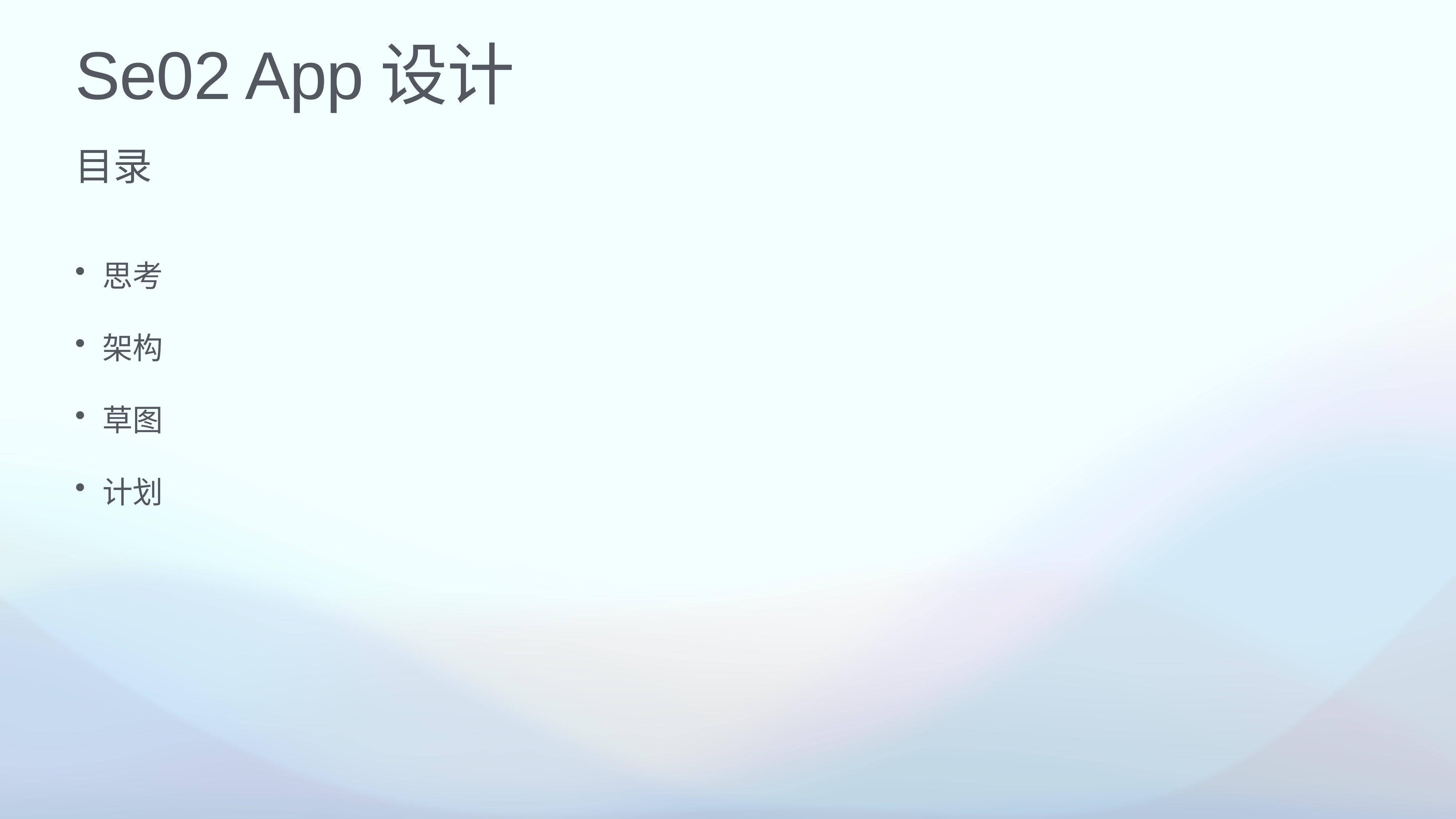

# Se02 App设计
目录
思考
架构
草图
计划